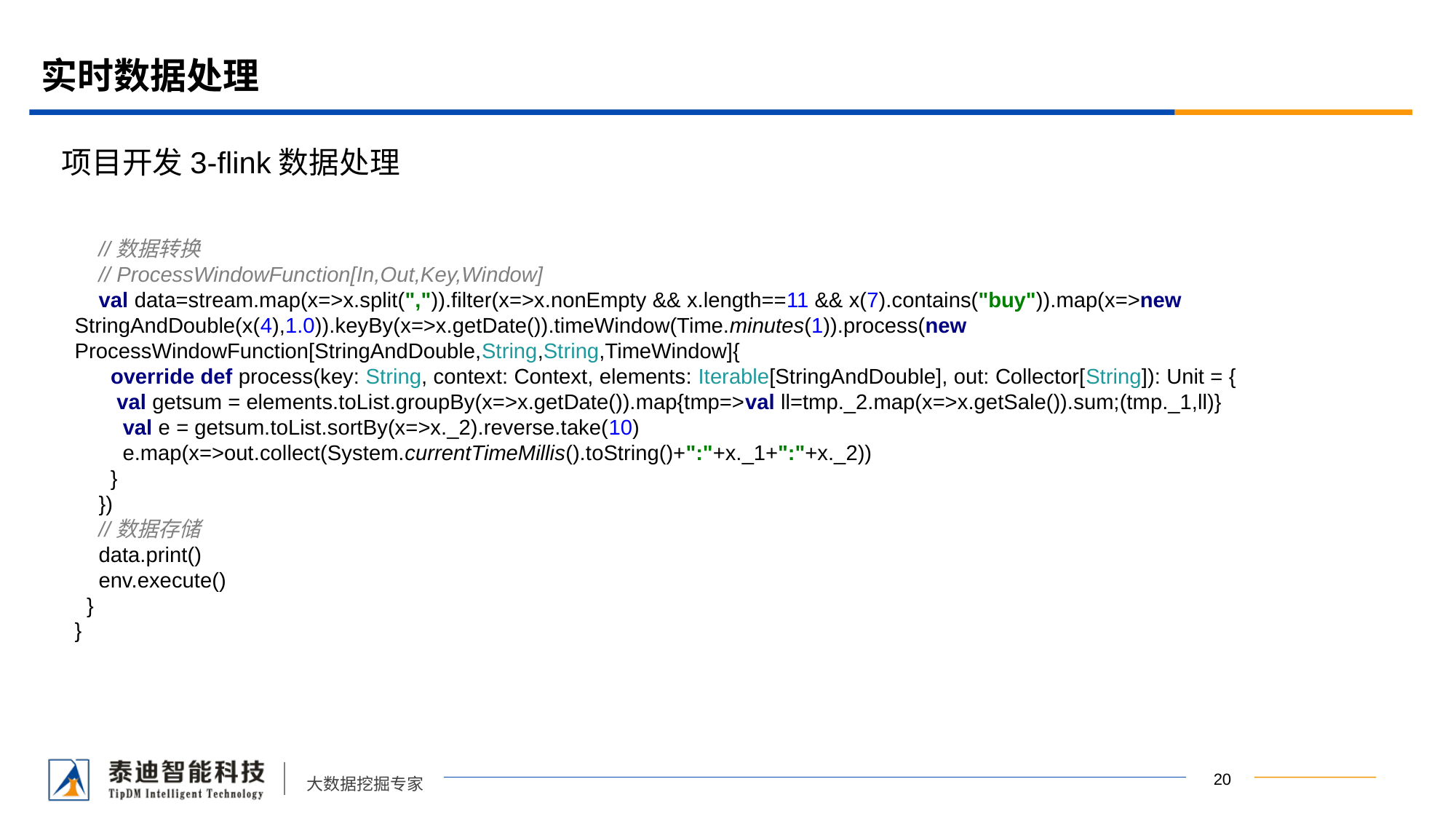

# 实时数据处理
项目开发3-flink数据处理
    //数据转换
    // ProcessWindowFunction[In,Out,Key,Window]
    val data=stream.map(x=>x.split(",")).filter(x=>x.nonEmpty && x.length==11 && x(7).contains("buy")).map(x=>new StringAndDouble(x(4),1.0)).keyBy(x=>x.getDate()).timeWindow(Time.minutes(1)).process(new ProcessWindowFunction[StringAndDouble,String,String,TimeWindow]{
      override def process(key: String, context: Context, elements: Iterable[StringAndDouble], out: Collector[String]): Unit = {
       val getsum = elements.toList.groupBy(x=>x.getDate()).map{tmp=>val ll=tmp._2.map(x=>x.getSale()).sum;(tmp._1,ll)}
        val e = getsum.toList.sortBy(x=>x._2).reverse.take(10)
        e.map(x=>out.collect(System.currentTimeMillis().toString()+":"+x._1+":"+x._2))
      }
    })
    //数据存储
    data.print()
    env.execute()
  }
}